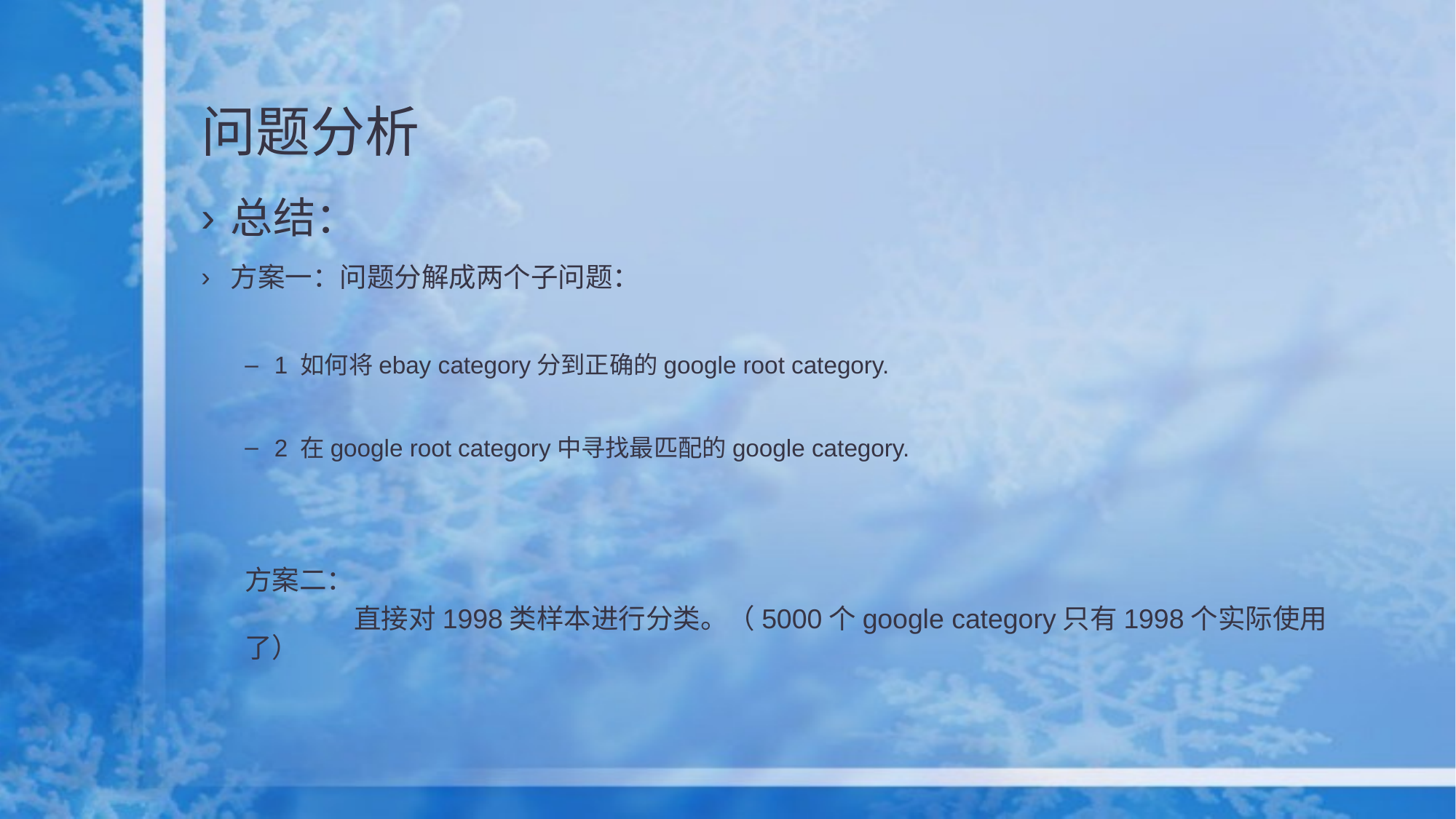

# 问题分析
总结：
方案一：问题分解成两个子问题：

1 如何将ebay category分到正确的google root category.

2 在google root category中寻找最匹配的google category.

方案二：
	直接对1998类样本进行分类。（5000个google category只有1998个实际使用了）